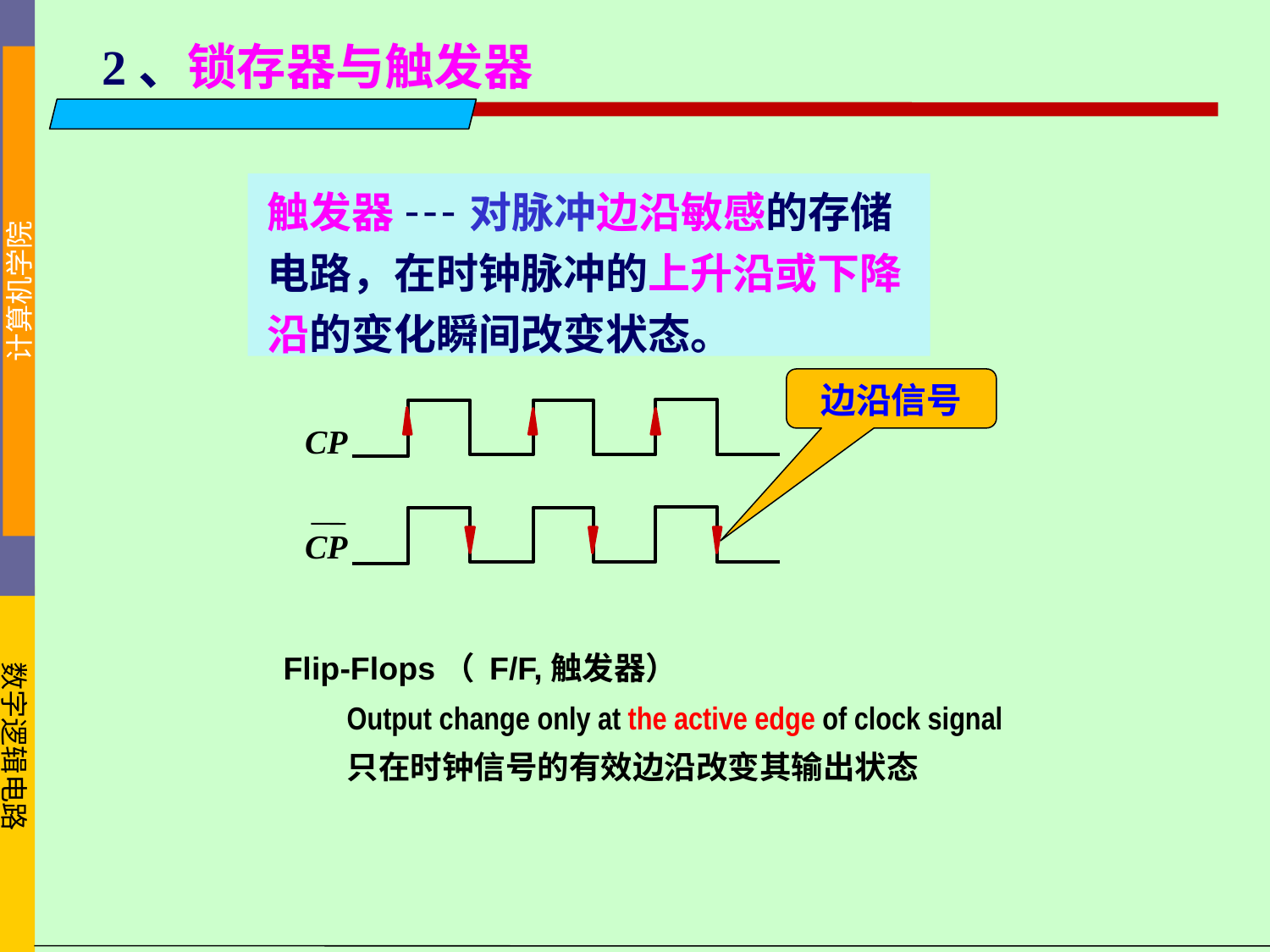

2、锁存器与触发器
触发器---对脉冲边沿敏感的存储电路，在时钟脉冲的上升沿或下降沿的变化瞬间改变状态。

边沿信号

CP

CP

Flip-Flops（ F/F,触发器）
Output change only at the active edge of clock signal
只在时钟信号的有效边沿改变其输出状态